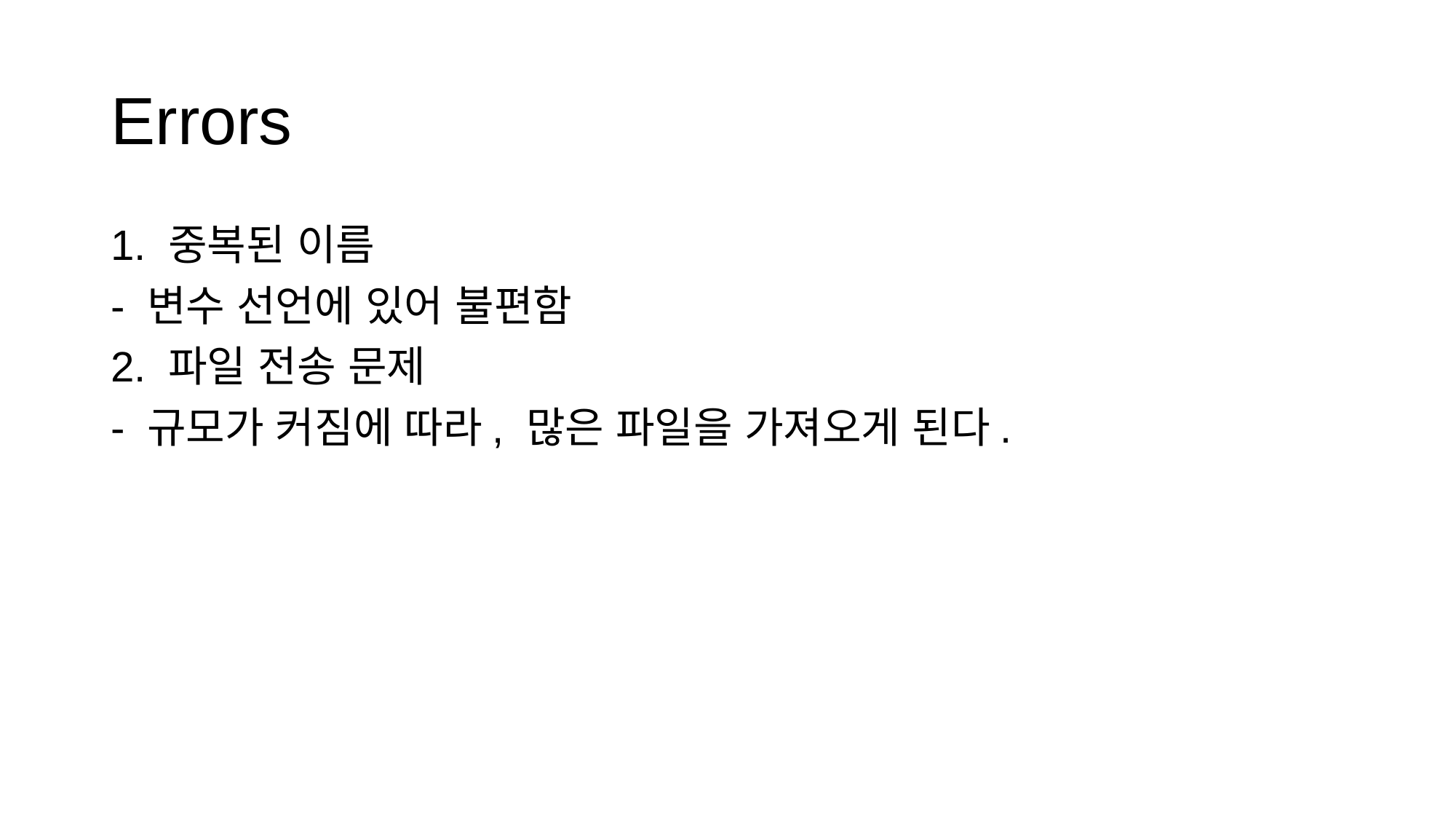

# Errors
1. 중복된 이름
- 변수 선언에 있어 불편함
2. 파일 전송 문제
- 규모가 커짐에 따라, 많은 파일을 가져오게 된다.